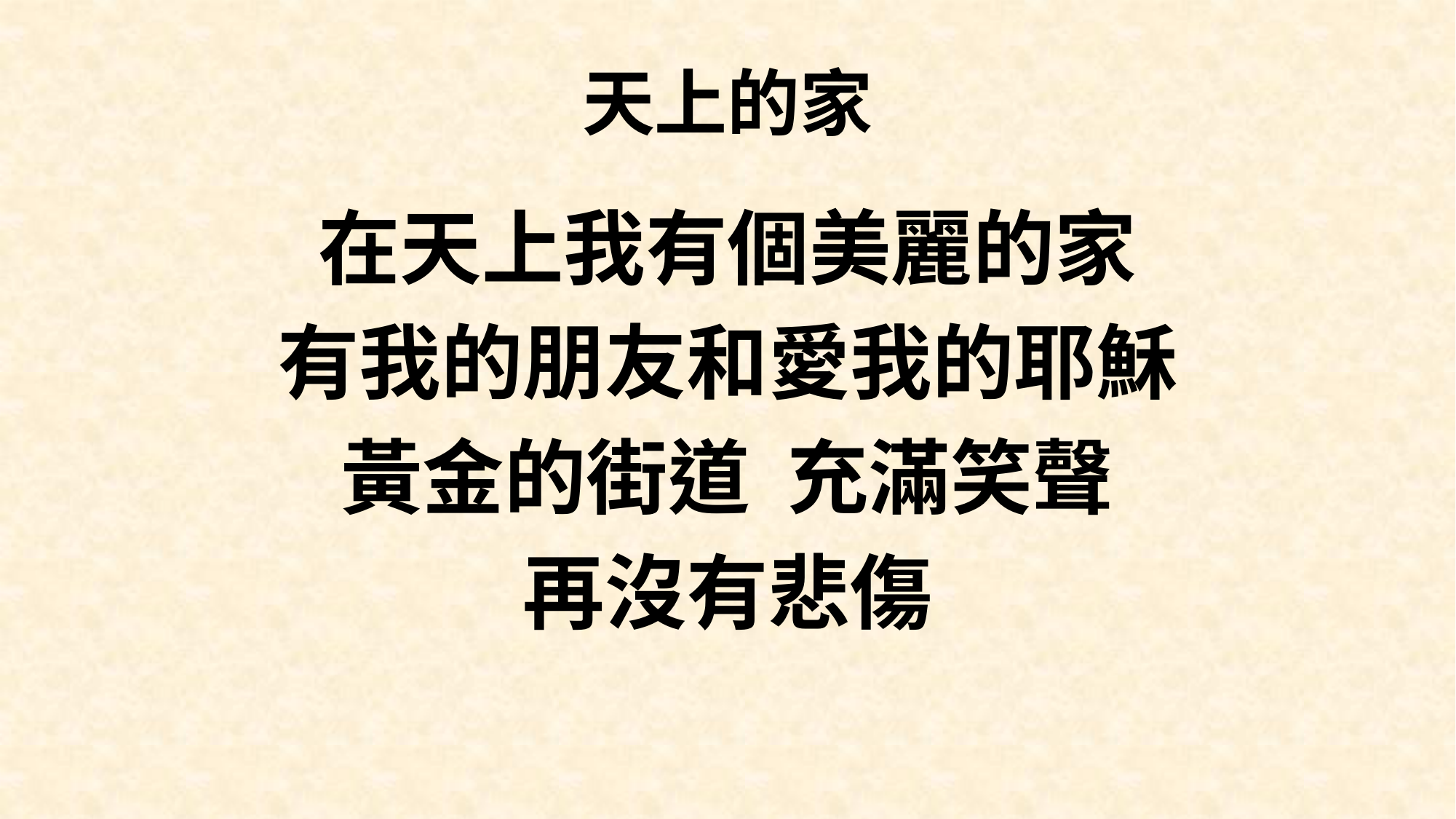

# 天上的家
在天上我有個美麗的家
有我的朋友和愛我的耶穌
黃金的街道  充滿笑聲
再沒有悲傷